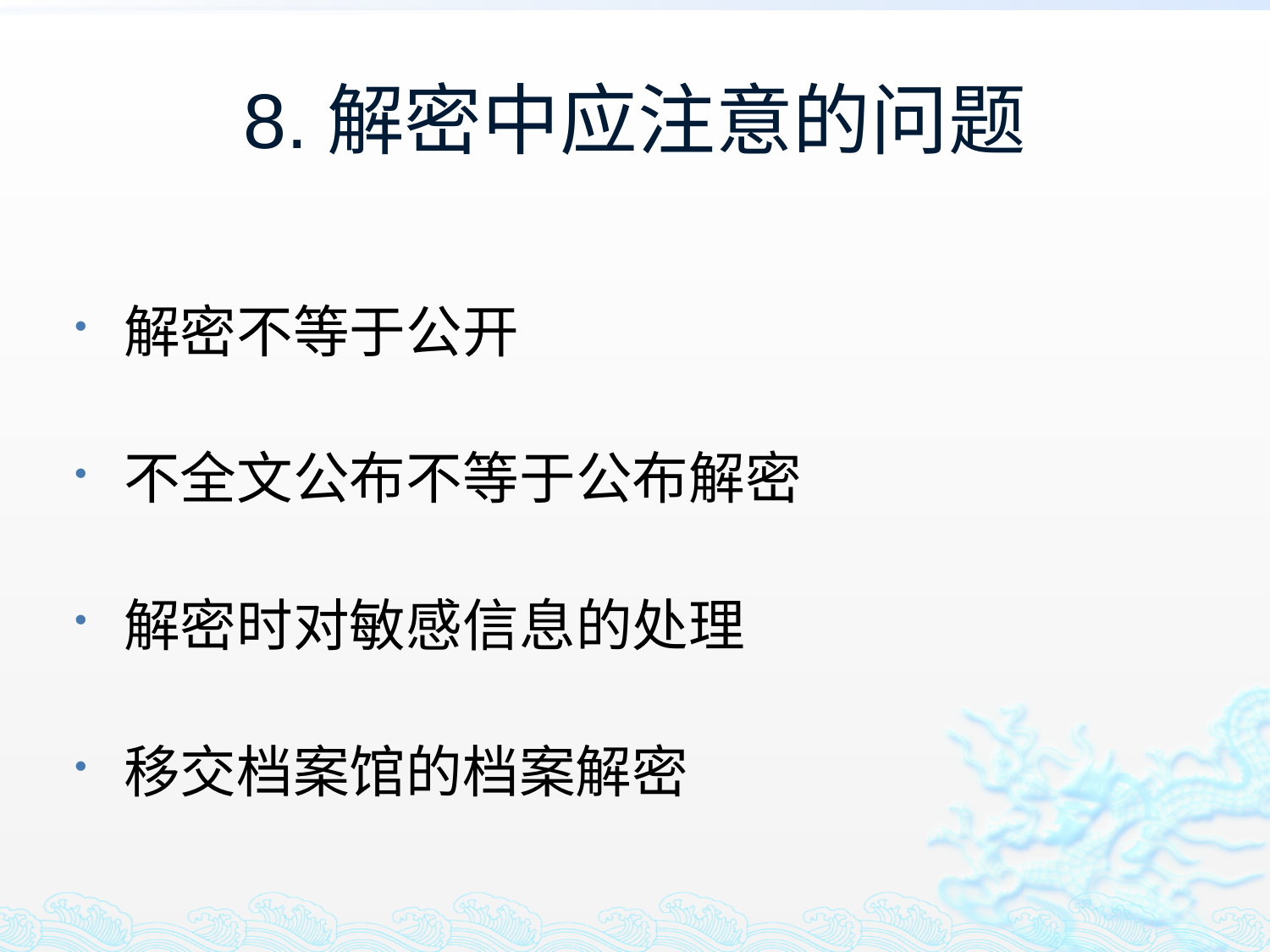

# 8.解密中应注意的问题
解密不等于公开
不全文公布不等于公布解密
解密时对敏感信息的处理
移交档案馆的档案解密